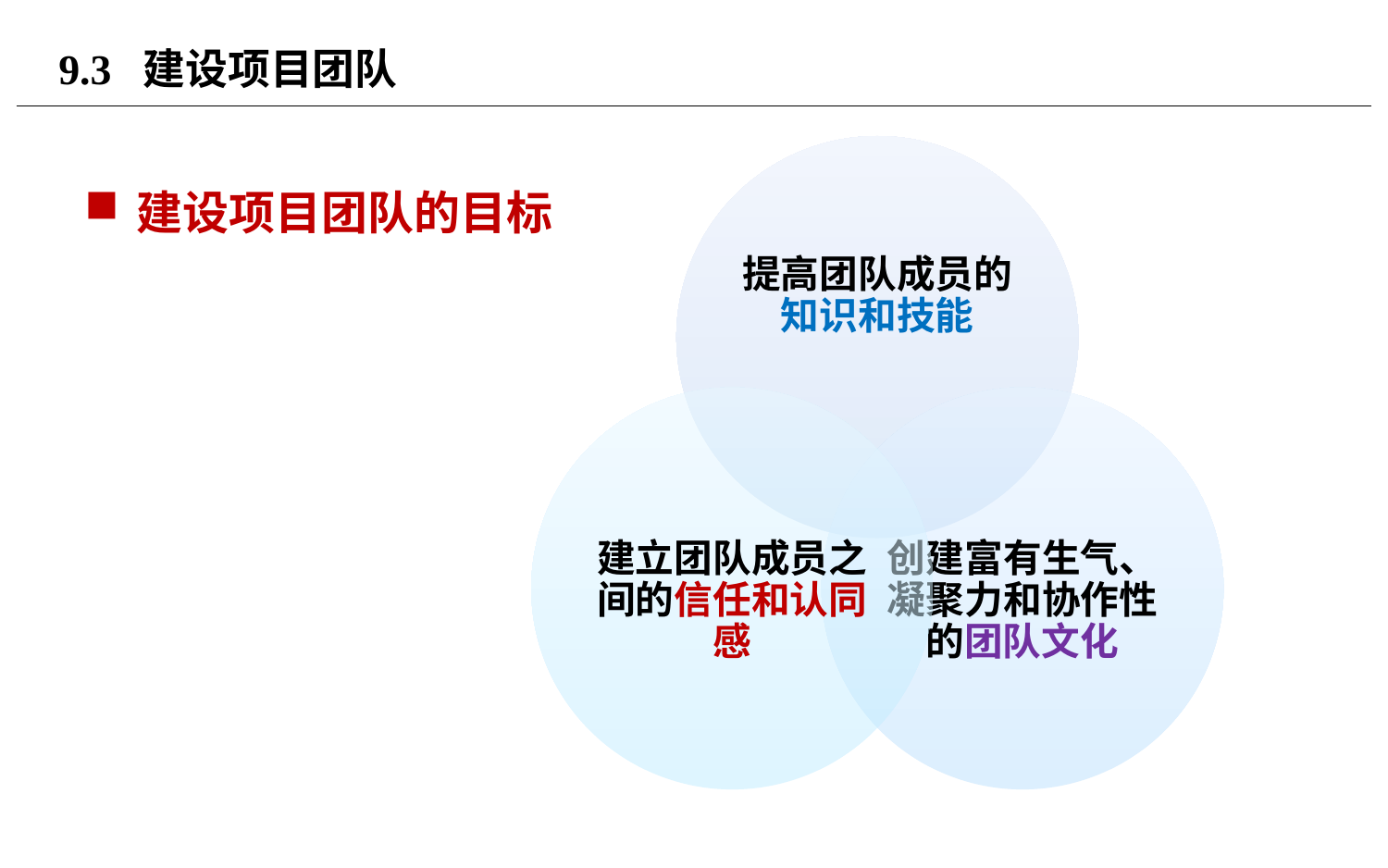

# 9.3  建设项目团队
提高团队成员的知识和技能
创建富有生气、凝聚力和协作性的团队文化
建立团队成员之间的信任和认同感
建设项目团队的目标